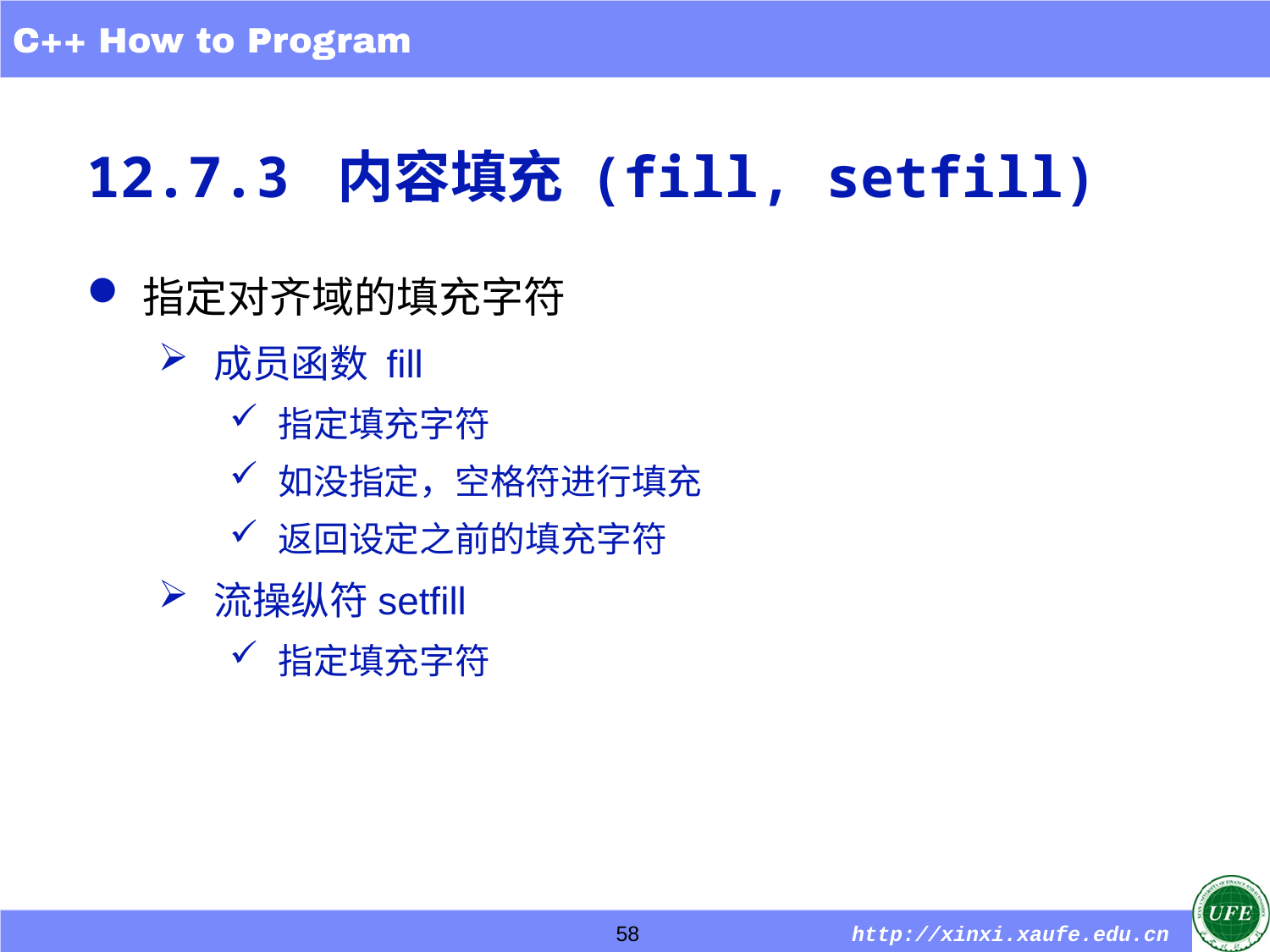

# 12.7.3 内容填充 (fill, setfill)
指定对齐域的填充字符
成员函数 fill
指定填充字符
如没指定，空格符进行填充
返回设定之前的填充字符
流操纵符setfill
指定填充字符
58